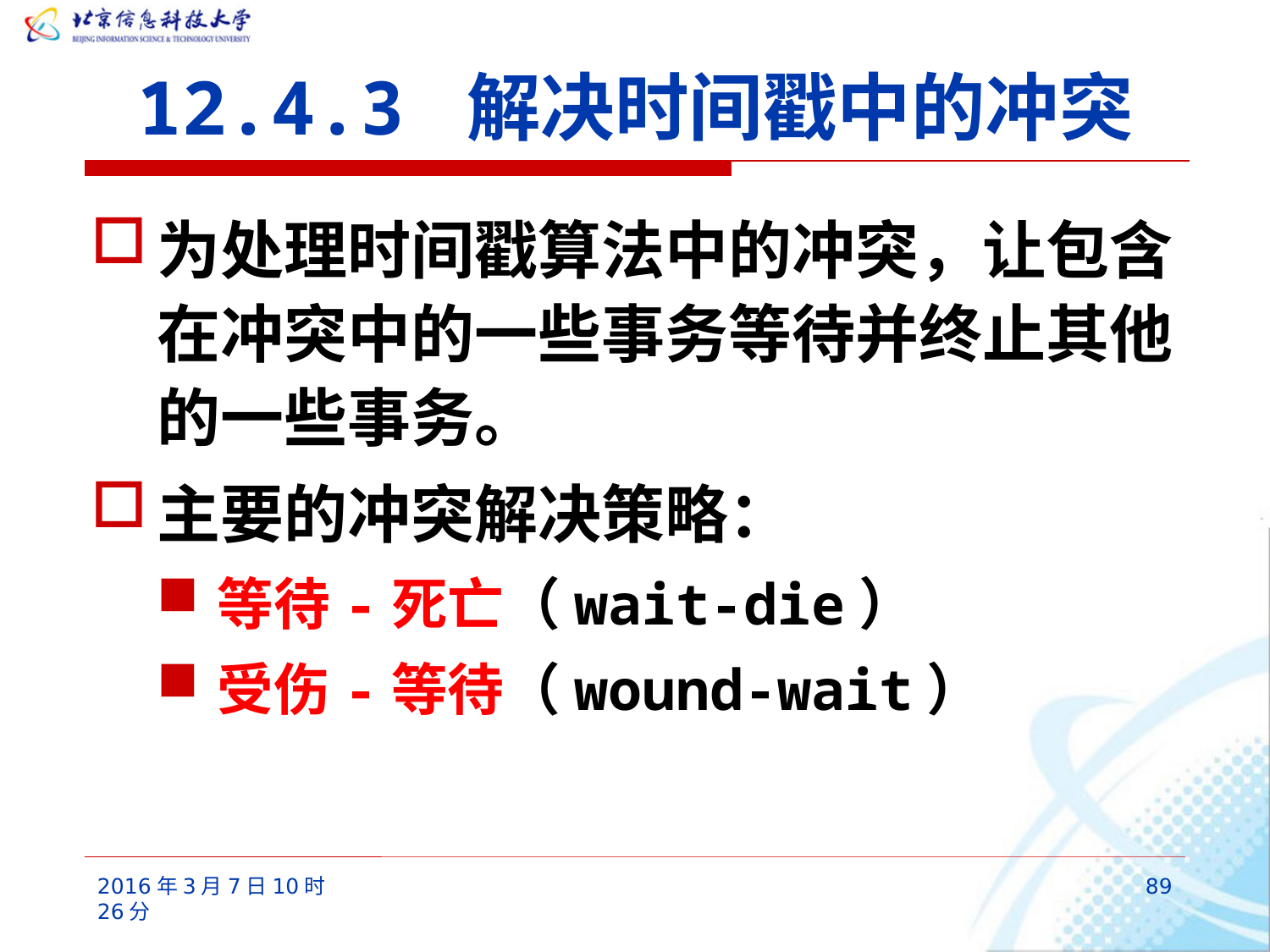

# 12.4.3 解决时间戳中的冲突
为处理时间戳算法中的冲突，让包含在冲突中的一些事务等待并终止其他的一些事务。
主要的冲突解决策略：
等待-死亡（wait-die）
受伤-等待（wound-wait）
2016年3月7日10时26分
89